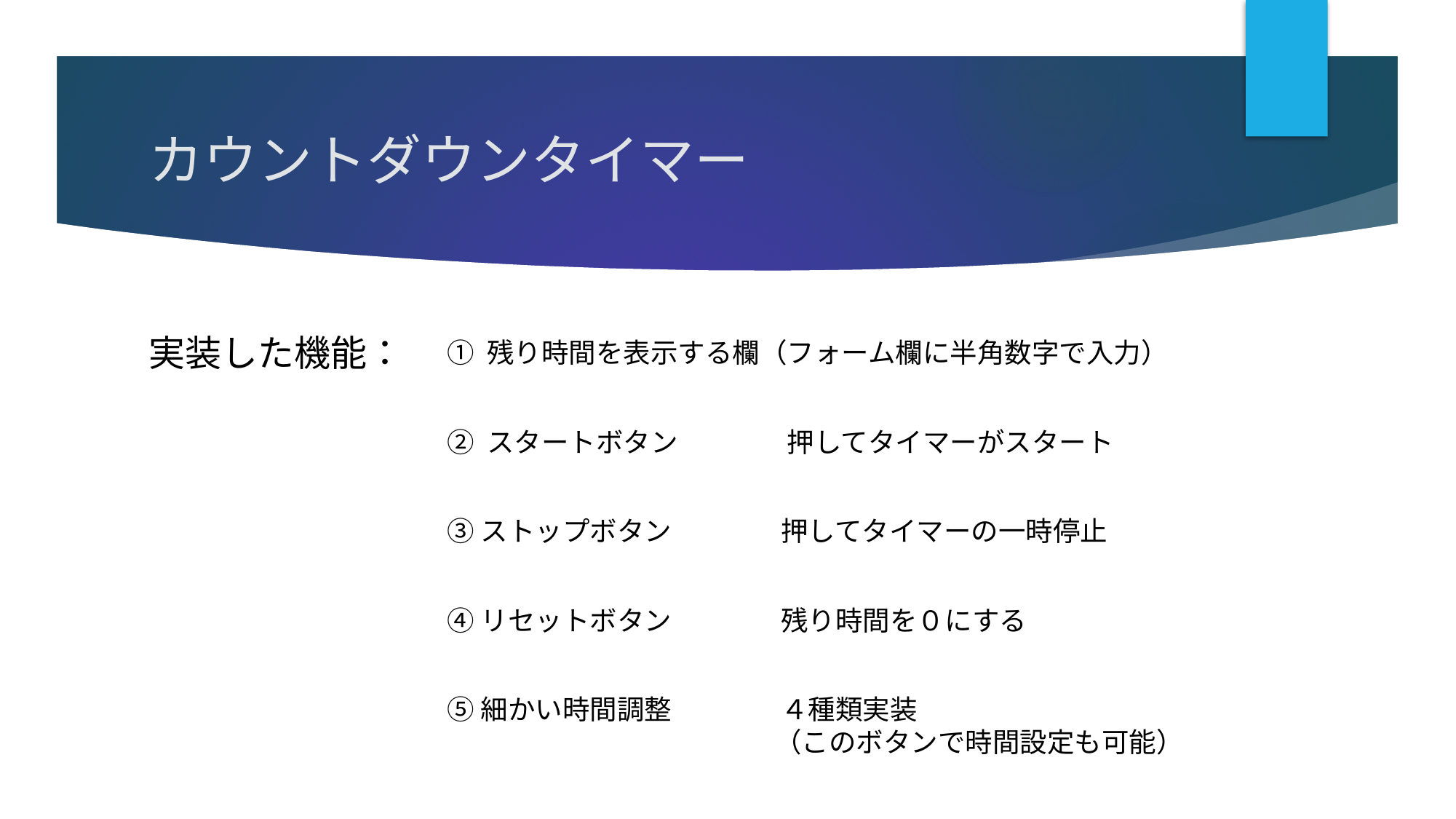

# カウントダウンタイマー
実装した機能：
① 残り時間を表示する欄（フォーム欄に半角数字で入力）
② スタートボタン　　　　押してタイマーがスタート
③ストップボタン　　　　押してタイマーの一時停止
④リセットボタン　　　　残り時間を０にする
⑤細かい時間調整　　　　４種類実装
　　　　　　　　　　　　（このボタンで時間設定も可能）